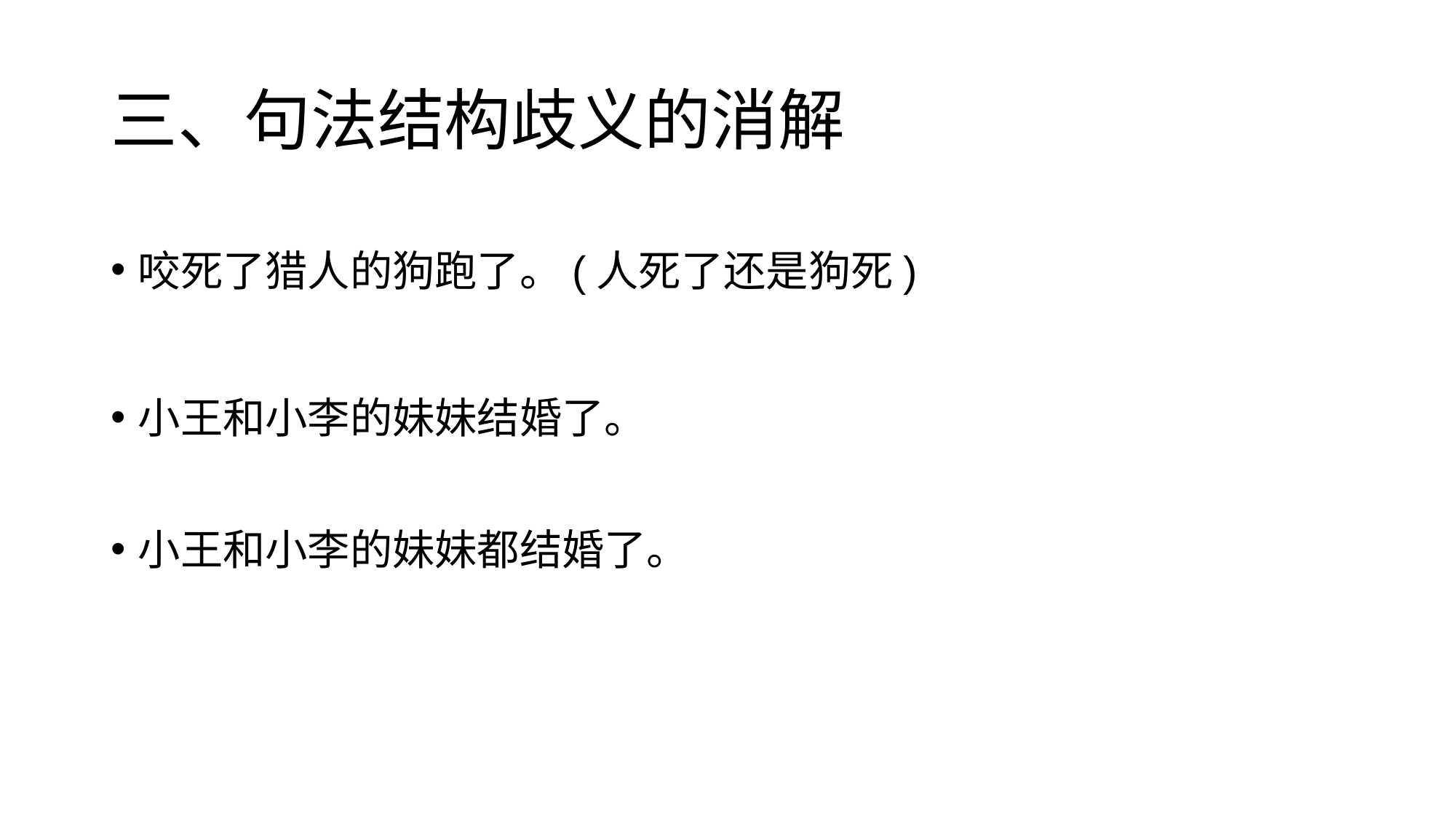

# 三、句法结构歧义的消解
咬死了猎人的狗跑了。(人死了还是狗死)

小王和小李的妹妹结婚了。

小王和小李的妹妹都结婚了。